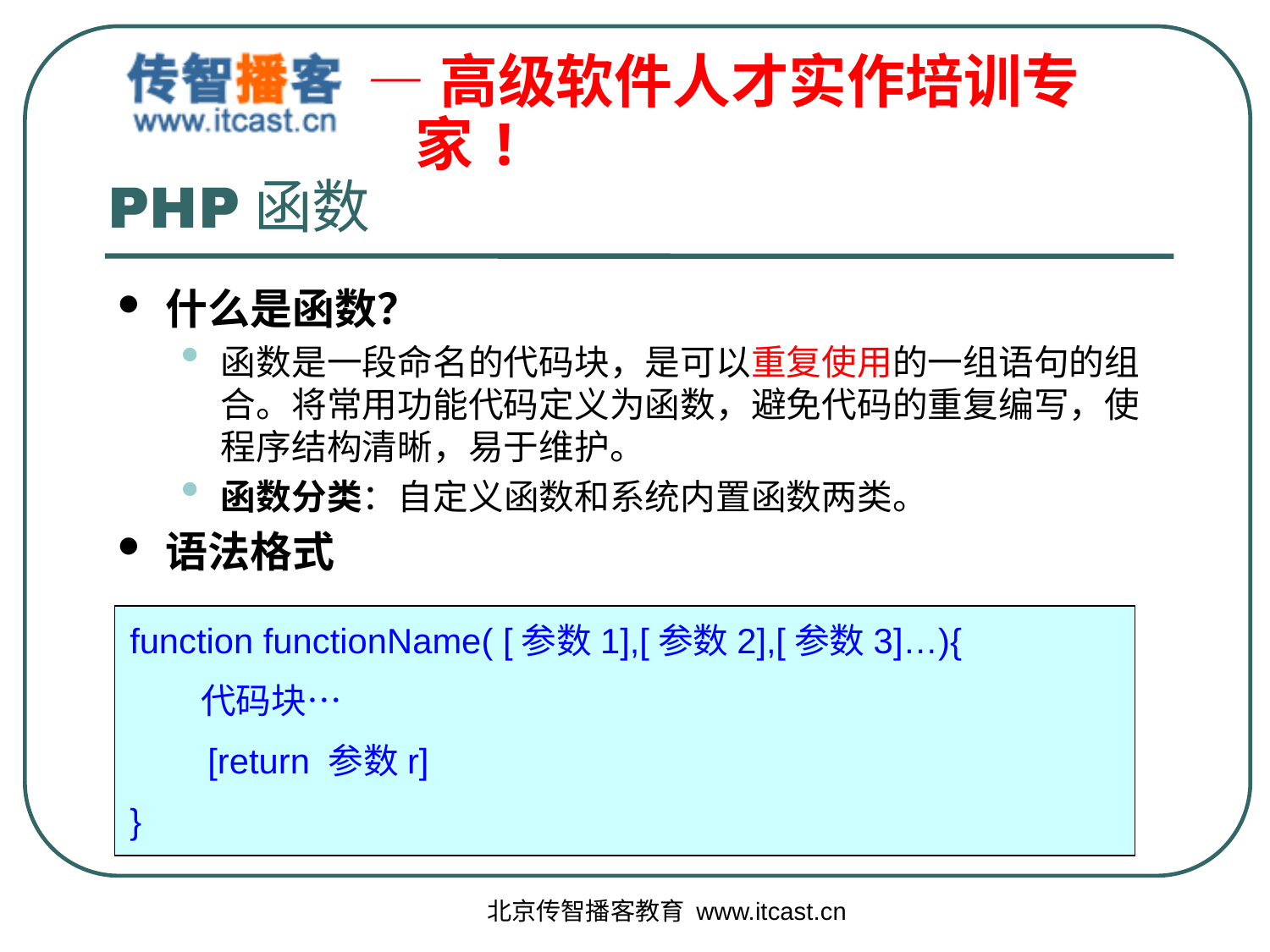

PHP函数
什么是函数？
函数是一段命名的代码块，是可以重复使用的一组语句的组合。将常用功能代码定义为函数，避免代码的重复编写，使程序结构清晰，易于维护。
函数分类：自定义函数和系统内置函数两类。
语法格式

function functionName( [参数1],[参数2],[参数3]…){
        代码块…
        [return 参数r]
}